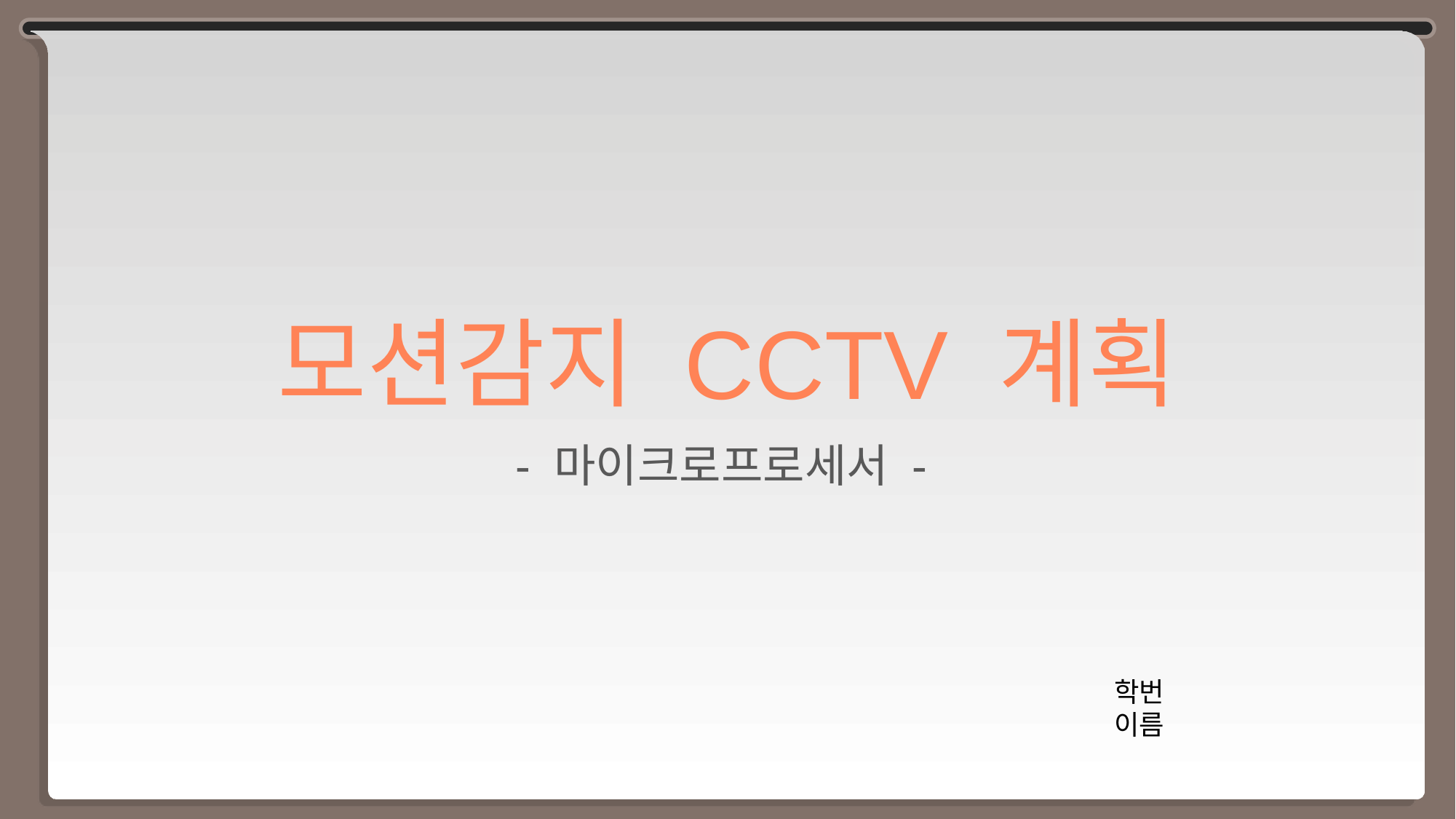

모션감지 CCTV 계획

- 마이크로프로세서 -

학번
이름